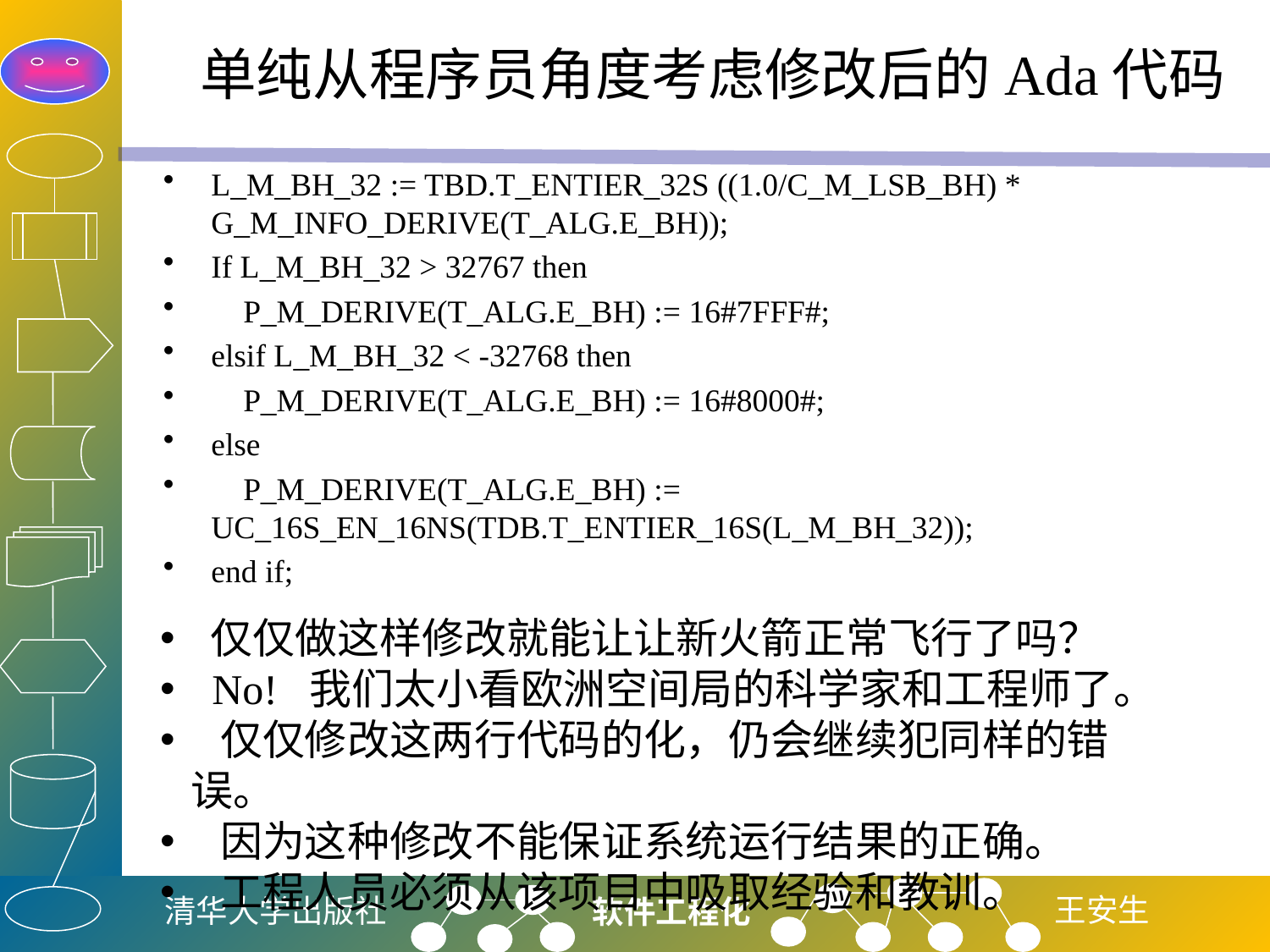

# 单纯从程序员角度考虑修改后的Ada代码
L_M_BH_32 := TBD.T_ENTIER_32S ((1.0/C_M_LSB_BH) * G_M_INFO_DERIVE(T_ALG.E_BH));
If L_M_BH_32 > 32767 then
    P_M_DERIVE(T_ALG.E_BH) := 16#7FFF#;
elsif L_M_BH_32 < -32768 then
    P_M_DERIVE(T_ALG.E_BH) := 16#8000#;
else
    P_M_DERIVE(T_ALG.E_BH) := 	UC_16S_EN_16NS(TDB.T_ENTIER_16S(L_M_BH_32));
end if;

 仅仅做这样修改就能让让新火箭正常飞行了吗？
  No!  我们太小看欧洲空间局的科学家和工程师了。
  仅仅修改这两行代码的化，仍会继续犯同样的错误。
  因为这种修改不能保证系统运行结果的正确。
  工程人员必须从该项目中吸取经验和教训。